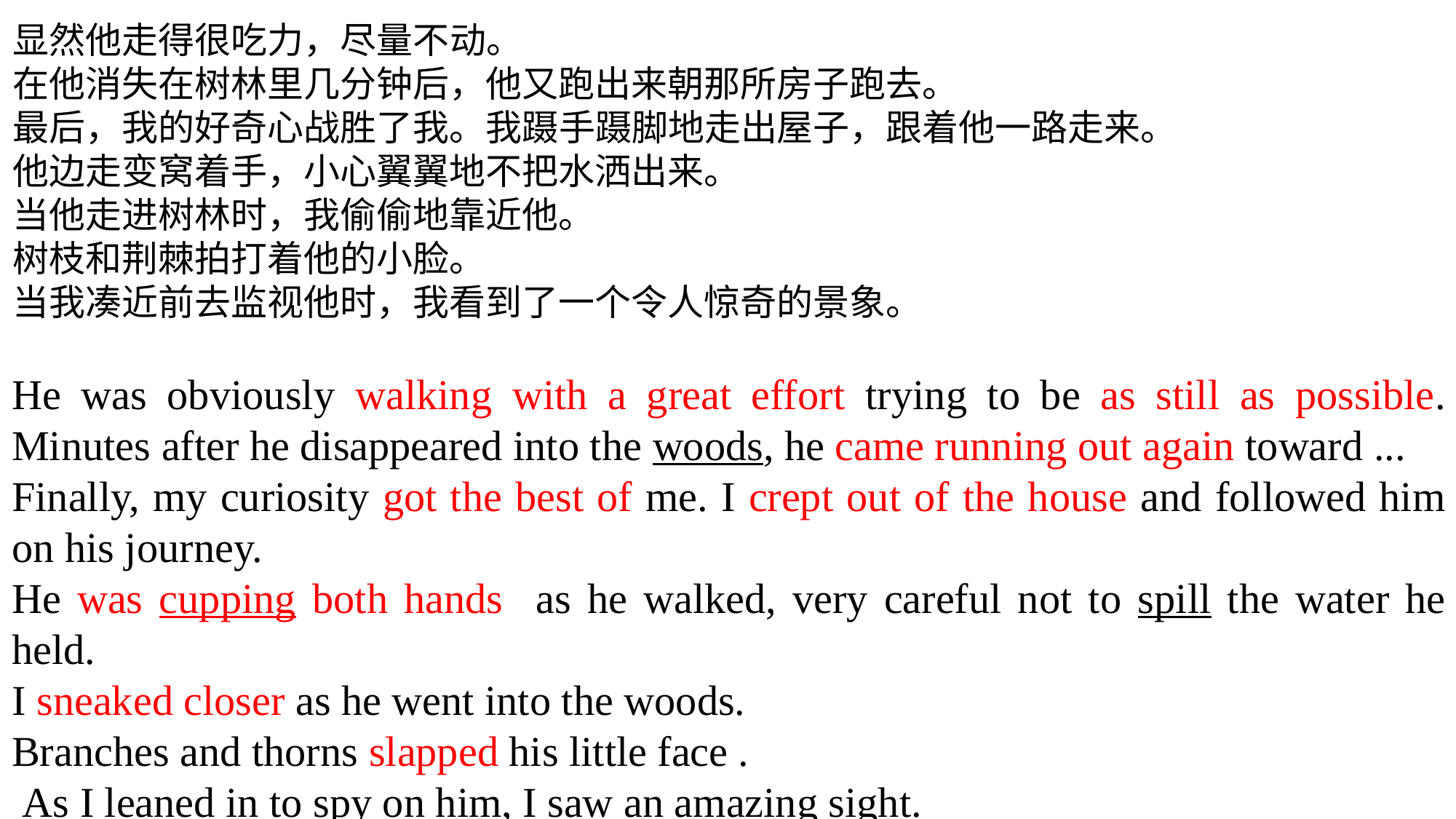

显然他走得很吃力，尽量不动。
在他消失在树林里几分钟后，他又跑出来朝那所房子跑去。
最后，我的好奇心战胜了我。我蹑手蹑脚地走出屋子，跟着他一路走来。
他边走变窝着手，小心翼翼地不把水洒出来。
当他走进树林时，我偷偷地靠近他。
树枝和荆棘拍打着他的小脸。
当我凑近前去监视他时，我看到了一个令人惊奇的景象。

He was obviously walking with a great effort trying to be as still as possible. Minutes after he disappeared into the woods, he came running out again toward ...
Finally, my curiosity got the best of me. I crept out of the house and followed him on his journey.
He was cupping both hands  as he walked, very careful not to spill the water he held.
I sneaked closer as he went into the woods.
Branches and thorns slapped his little face .
 As I leaned in to spy on him, I saw an amazing sight.